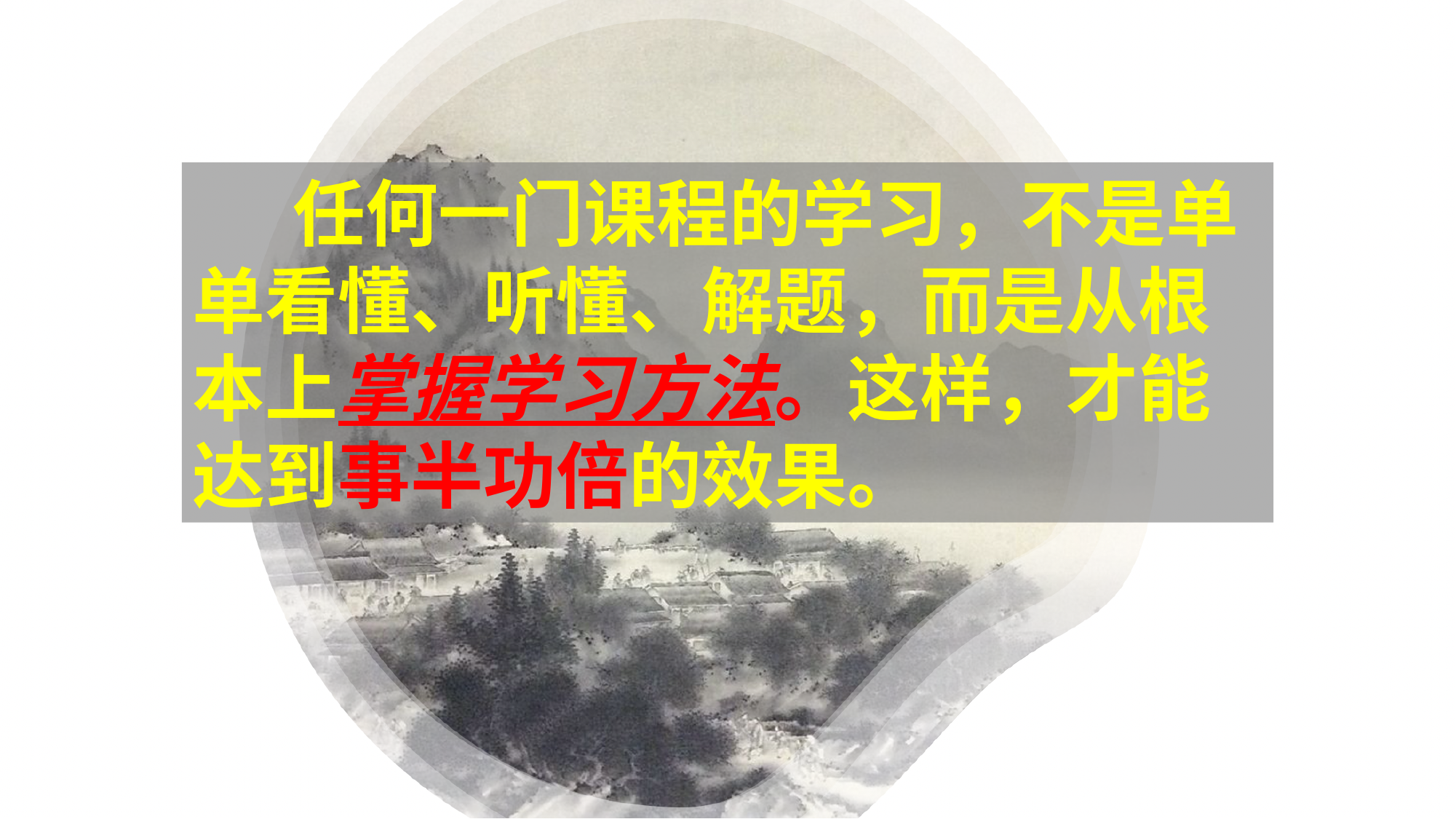

任何一门课程的学习，不是单单看懂、听懂、解题，而是从根本上掌握学习方法。这样，才能达到事半功倍的效果。